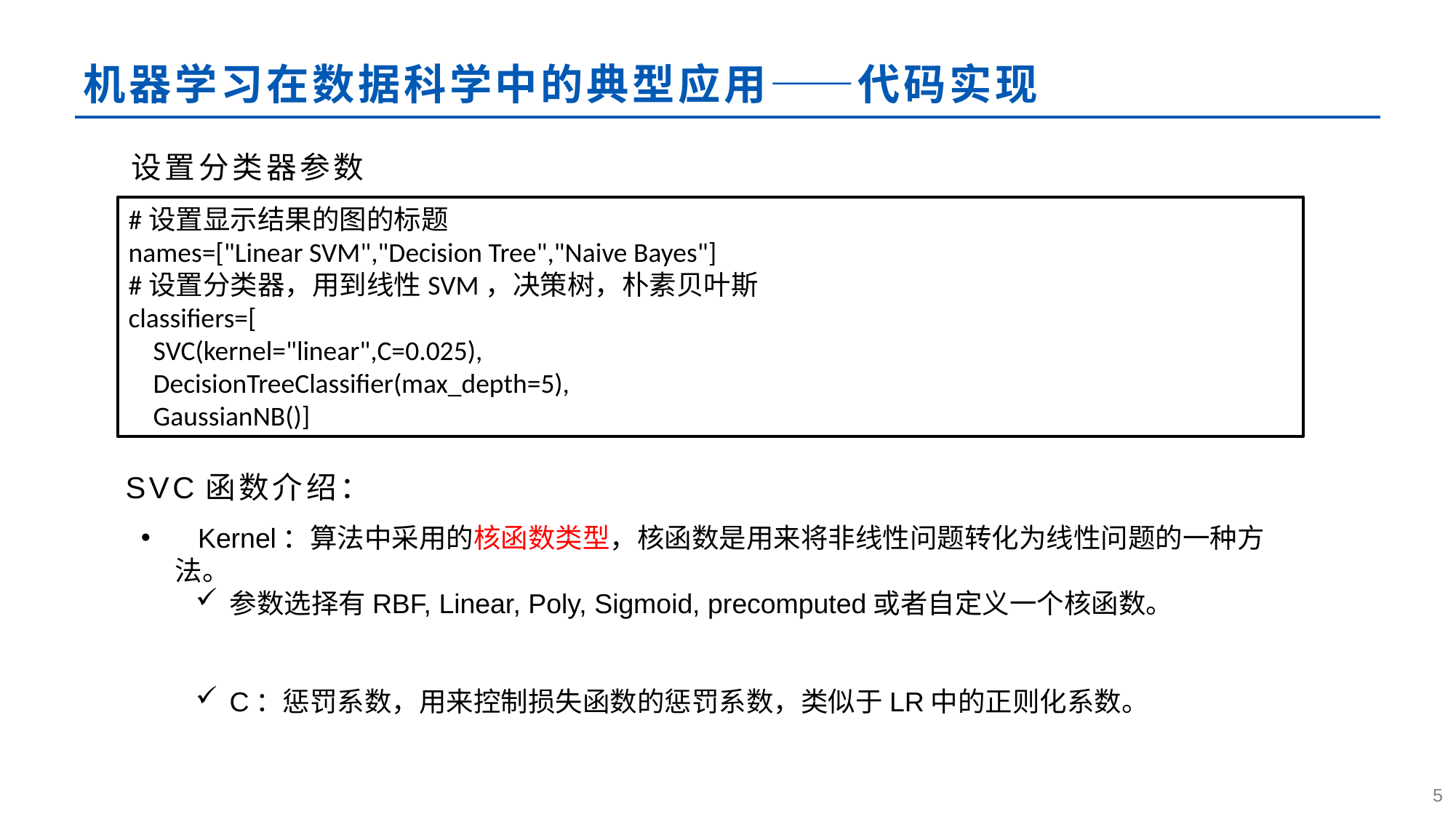

# 机器学习在数据科学中的典型应用——代码实现
设置分类器参数
#设置显示结果的图的标题
names=["Linear SVM","Decision Tree","Naive Bayes"]
#设置分类器，用到线性SVM，决策树，朴素贝叶斯
classifiers=[
    SVC(kernel="linear",C=0.025),
    DecisionTreeClassifier(max_depth=5),
    GaussianNB()]
SVC函数介绍：
   Kernel：算法中采用的核函数类型，核函数是用来将非线性问题转化为线性问题的一种方法。
参数选择有RBF, Linear, Poly, Sigmoid, precomputed或者自定义一个核函数。

C：惩罚系数，用来控制损失函数的惩罚系数，类似于LR中的正则化系数。
5